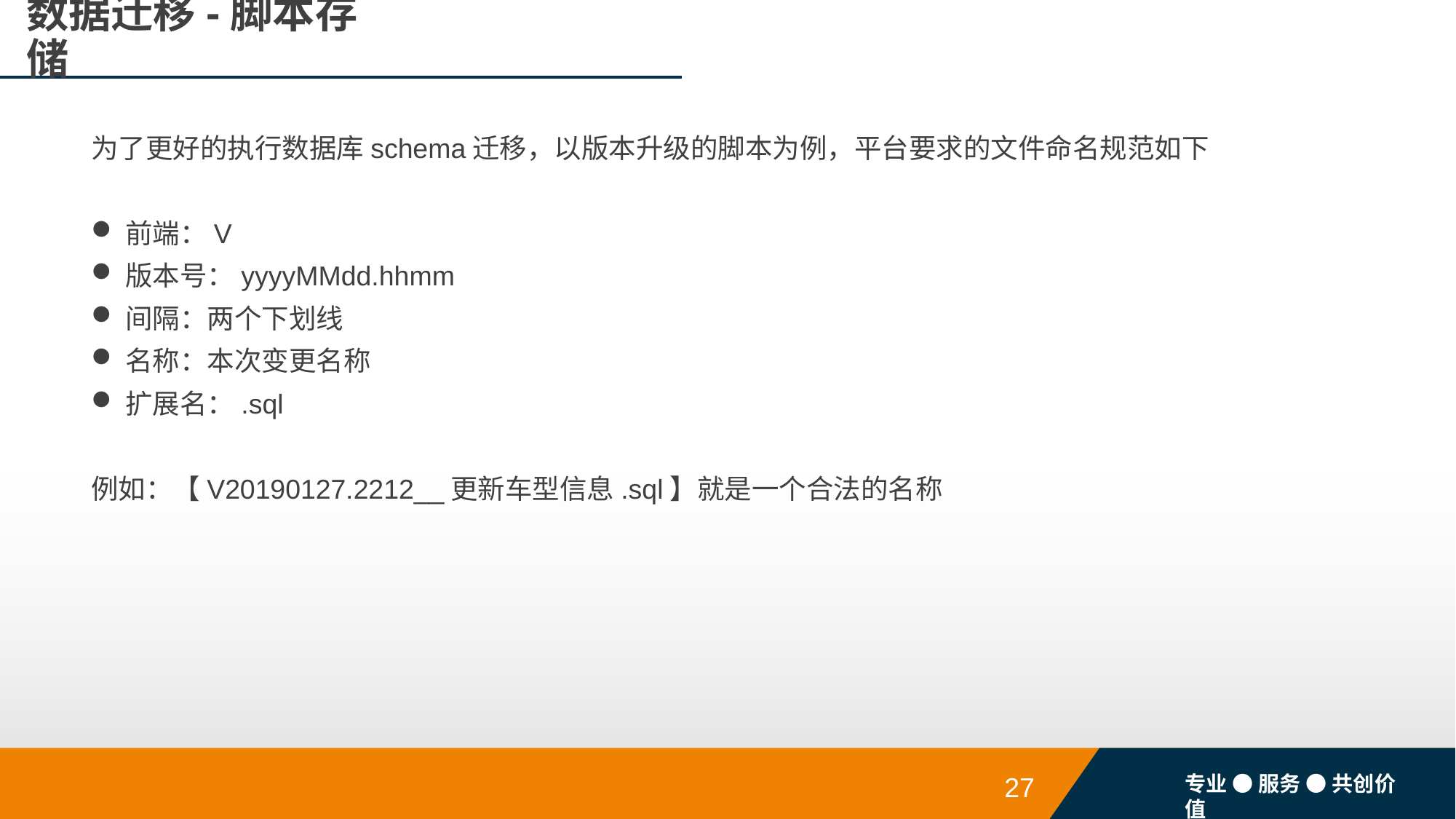

# 数据迁移-脚本存储
为了更好的执行数据库schema迁移，以版本升级的脚本为例，平台要求的文件命名规范如下

前端：V
版本号：yyyyMMdd.hhmm
间隔：两个下划线
名称：本次变更名称
扩展名：.sql

例如：【V20190127.2212__更新车型信息.sql】就是一个合法的名称